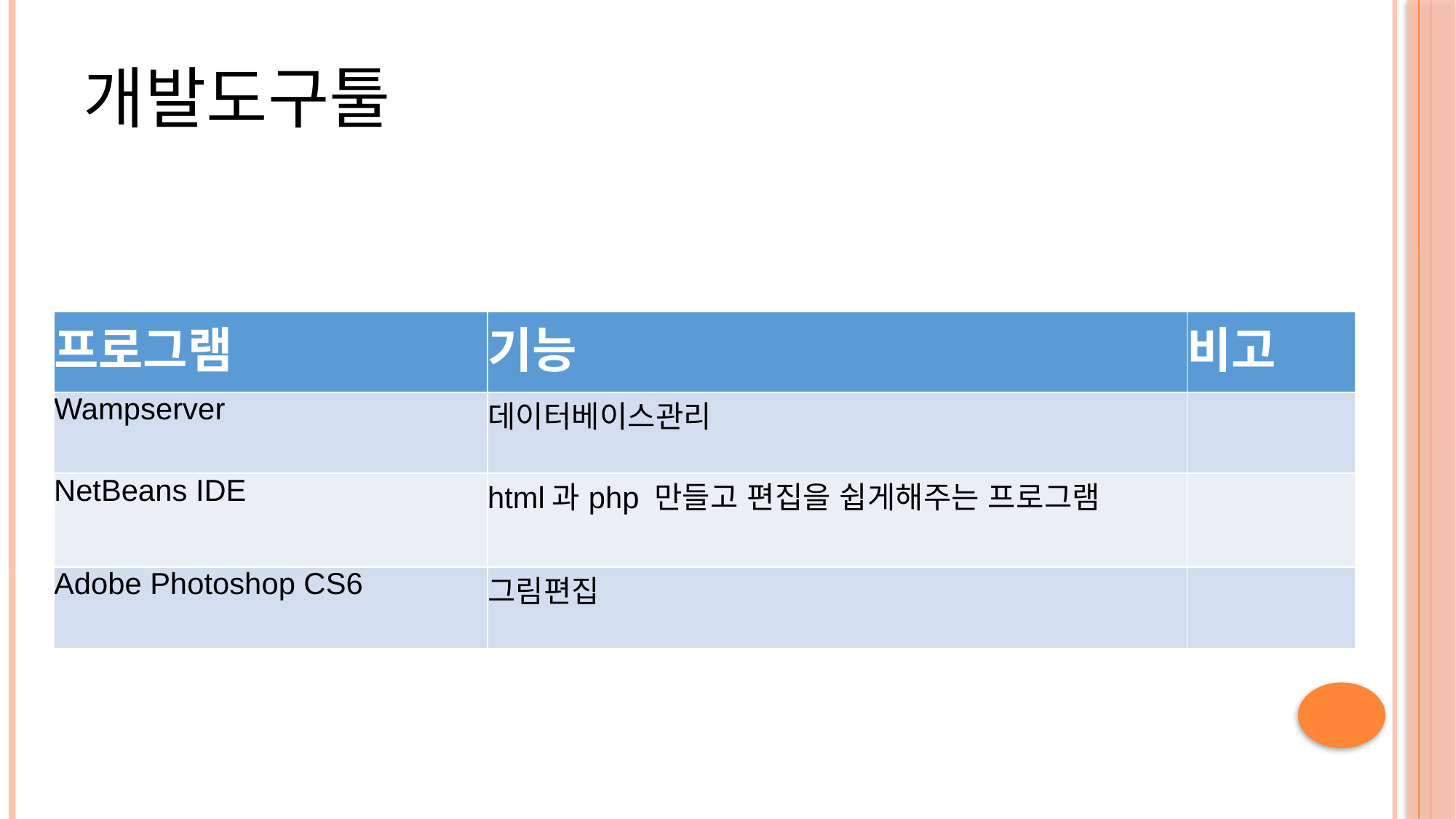

# 개발도구툴
| 프로그램 | 기능 | 비고 |
| --- | --- | --- |
| Wampserver | 데이터베이스관리 |  |
| NetBeans IDE | html과php 만들고 편집을 쉽게해주는 프로그램 |  |
| Adobe Photoshop CS6 | 그림편집 |  |